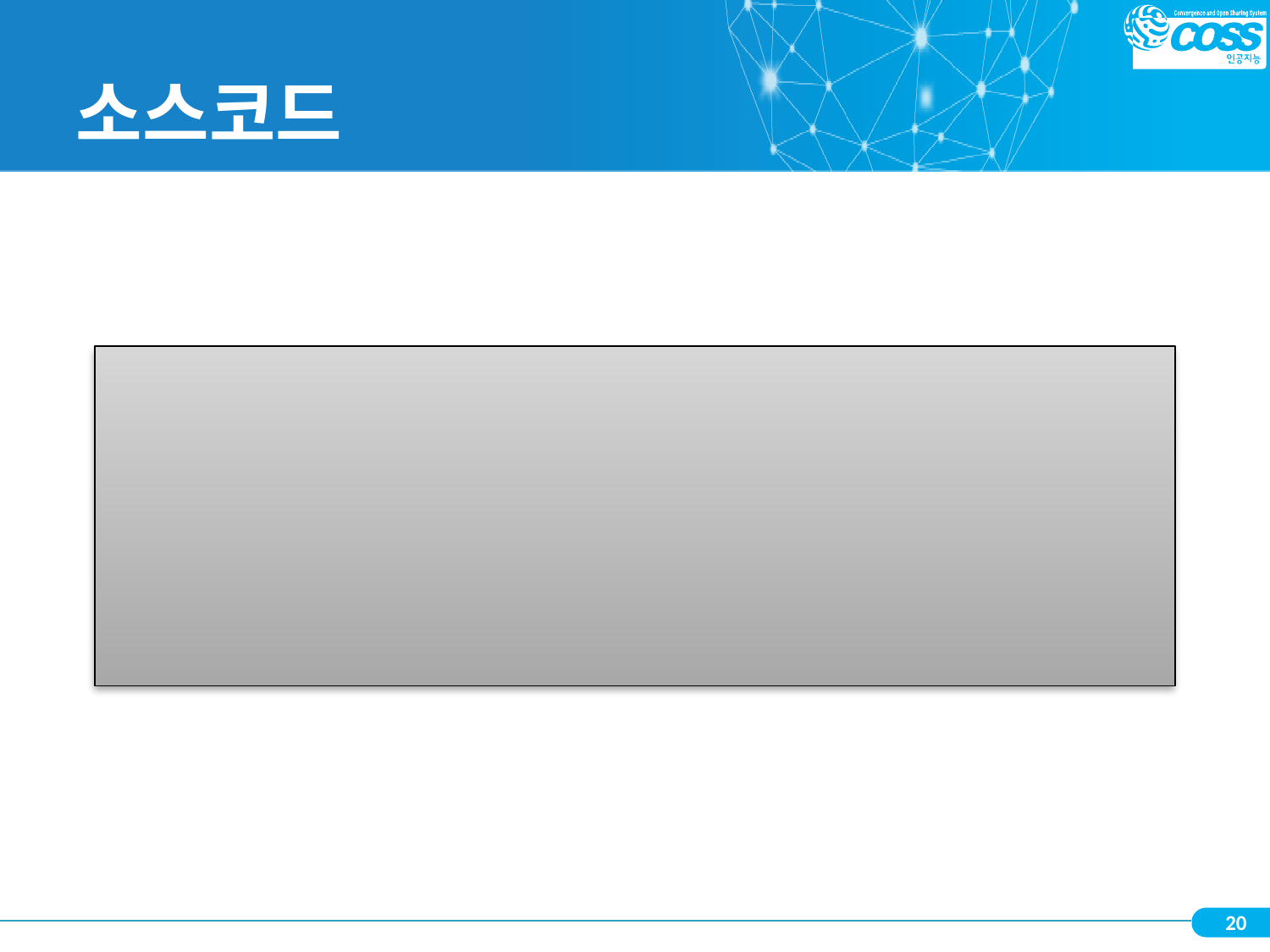

# 소스코드

dan = int(input("출력하고 싶은 단: "))
i = 1
while i <10 :
    print(dan, "*", i , "=", dan*i)
    i += 1